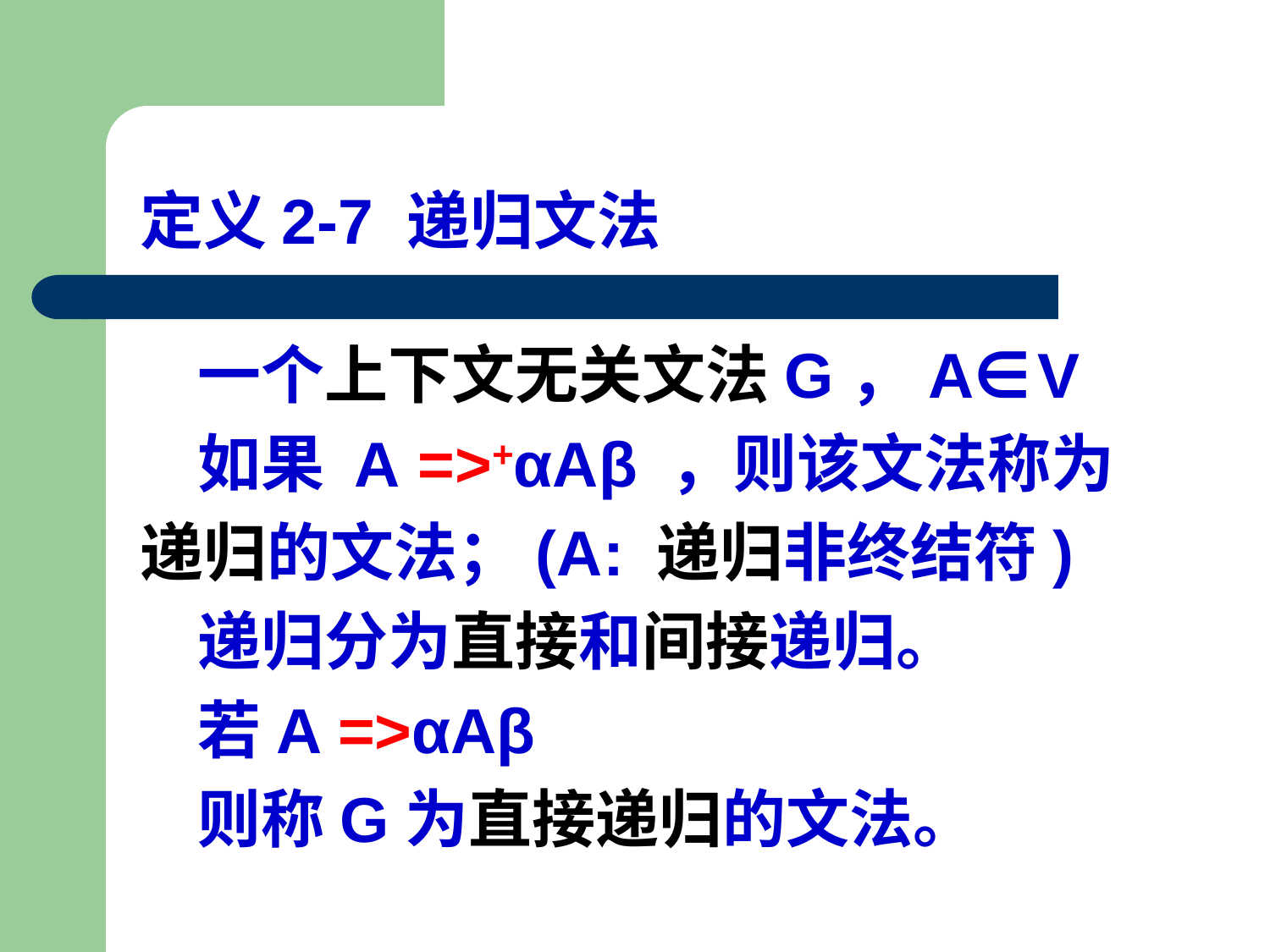

# 定义2-7 递归文法
   一个上下文无关文法G，A∈V
   如果 A =>+αAβ ，则该文法称为
递归的文法；(A: 递归非终结符)
   递归分为直接和间接递归。
   若A =>αAβ
   则称G为直接递归的文法。